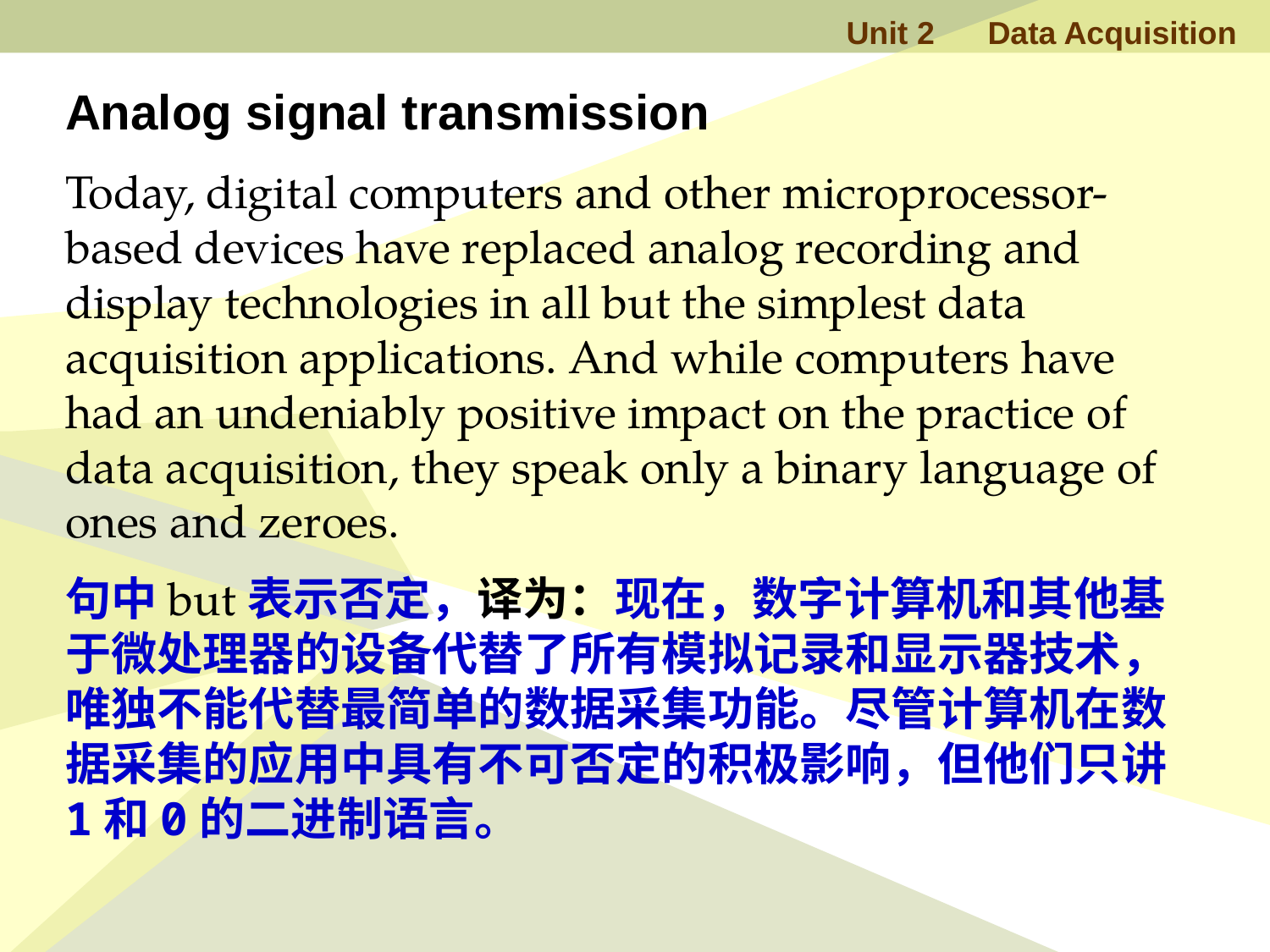

Analog signal transmission
Today, digital computers and other microprocessor-based devices have replaced analog recording and display technologies in all but the simplest data acquisition applications. And while computers have had an undeniably positive impact on the practice of data acquisition, they speak only a binary language of ones and zeroes.
句中but表示否定，译为：现在，数字计算机和其他基于微处理器的设备代替了所有模拟记录和显示器技术，唯独不能代替最简单的数据采集功能。尽管计算机在数据采集的应用中具有不可否定的积极影响，但他们只讲1和0的二进制语言。